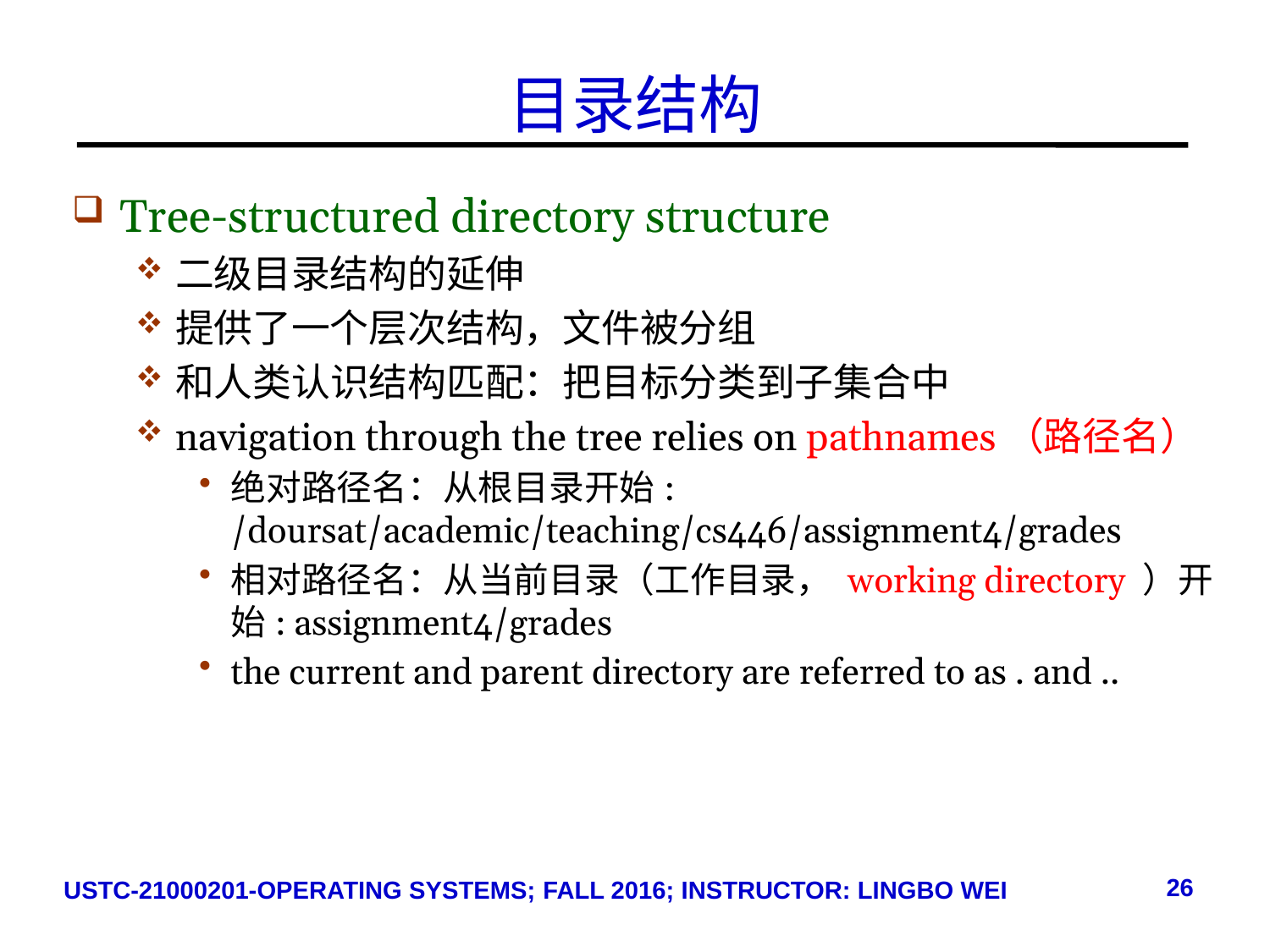

# 目录结构
Tree-structured directory structure
二级目录结构的延伸
提供了一个层次结构，文件被分组
和人类认识结构匹配：把目标分类到子集合中
navigation through the tree relies on pathnames（路径名）
绝对路径名：从根目录开始: /doursat/academic/teaching/cs446/assignment4/grades
相对路径名：从当前目录（工作目录， working directory ）开始: assignment4/grades
the current and parent directory are referred to as . and ..
26
USTC-21000201-OPERATING SYSTEMS; FALL 2016; INSTRUCTOR: LINGBO WEI